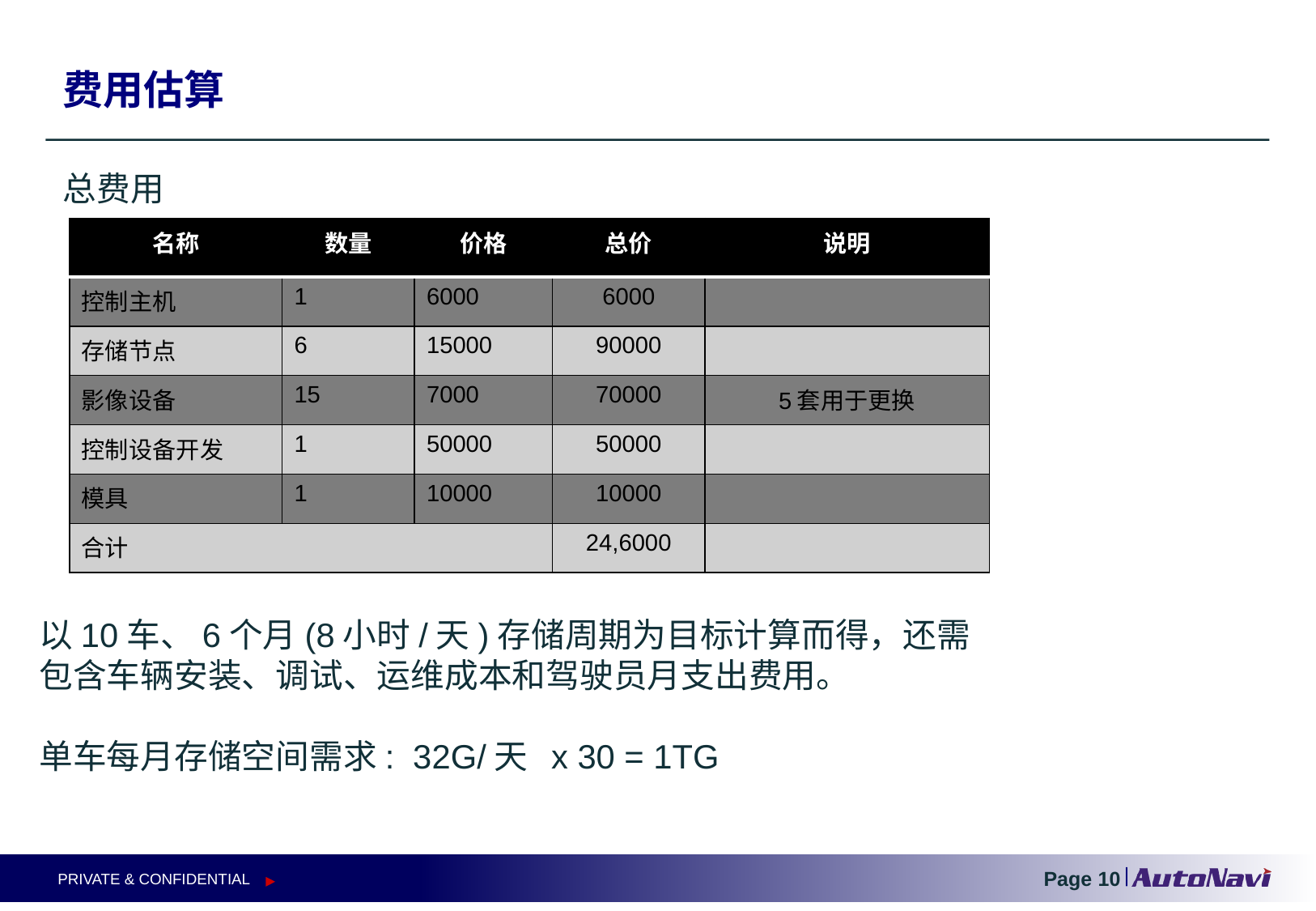

# 费用估算
总费用
| 名称 | 数量 | 价格 | 总价 | 说明 |
| --- | --- | --- | --- | --- |
| 控制主机 | 1 | 6000 | 6000 |  |
| 存储节点 | 6 | 15000 | 90000 |  |
| 影像设备 | 15 | 7000 | 70000 | 5套用于更换 |
| 控制设备开发 | 1 | 50000 | 50000 |  |
| 模具 | 1 | 10000 | 10000 |  |
| 合计 |  |  | 24,6000 |  |
以10车、6个月(8小时/天)存储周期为目标计算而得，还需
包含车辆安装、调试、运维成本和驾驶员月支出费用。

单车每月存储空间需求:  32G/天  x 30 = 1TG